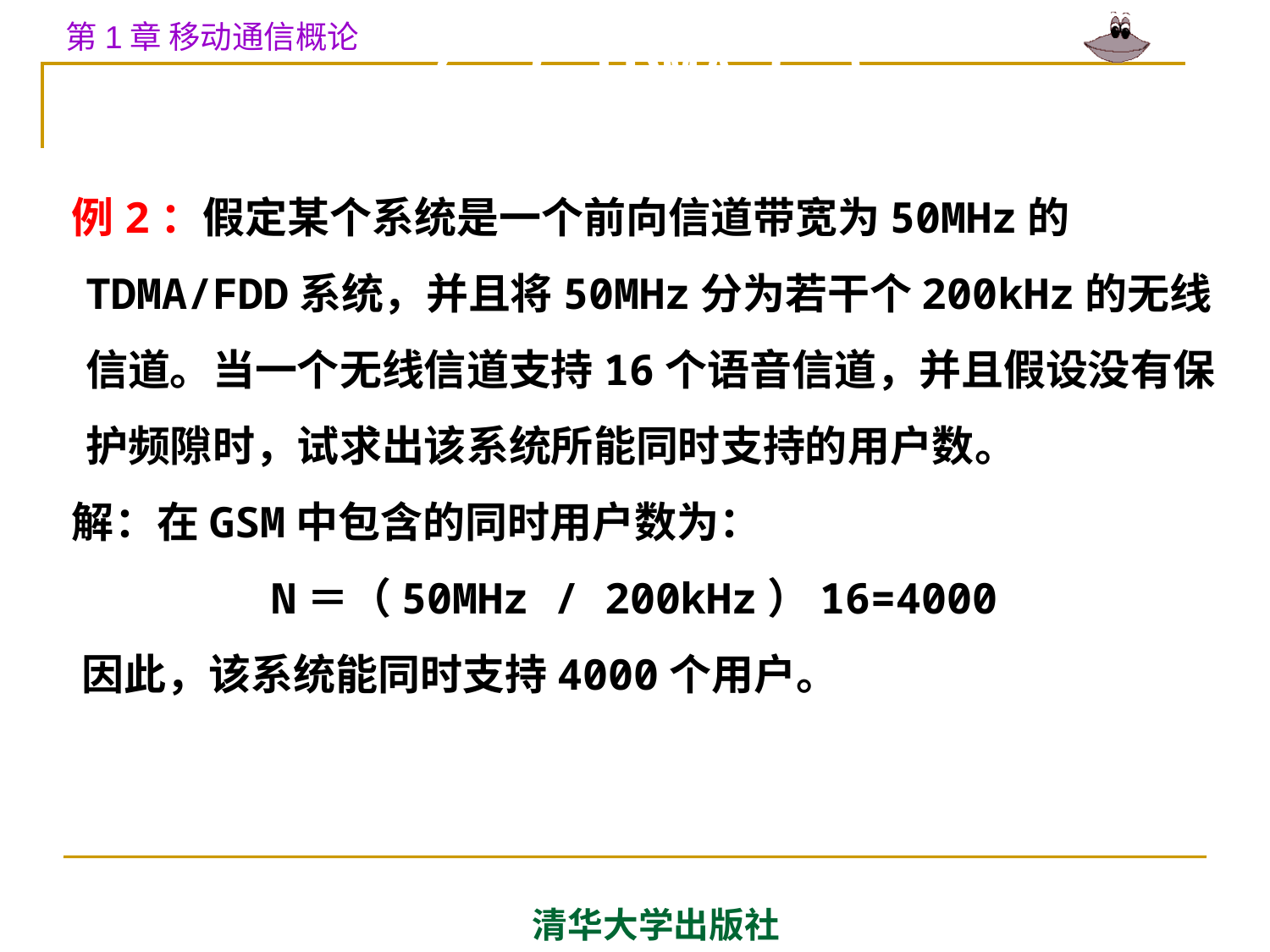

6.3 TDMA方式
  例2：假定某个系统是一个前向信道带宽为50MHz的TDMA/FDD系统，并且将50MHz分为若干个200kHz的无线信道。当一个无线信道支持16个语音信道，并且假设没有保护频隙时，试求出该系统所能同时支持的用户数。
  解：在GSM中包含的同时用户数为：
         N＝（50MHz / 200kHz）16=4000
   因此，该系统能同时支持4000个用户。